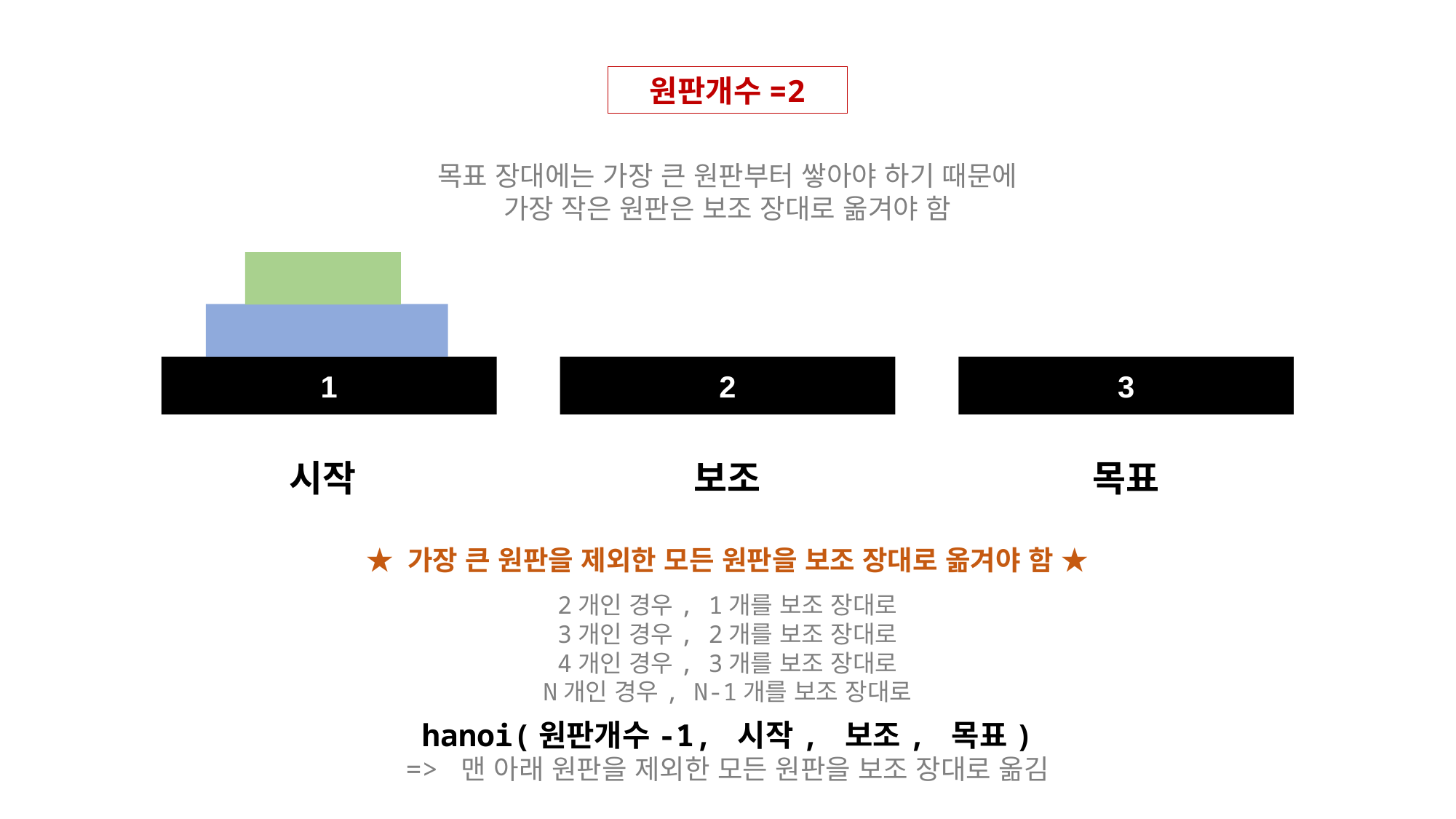

원판개수=2
목표 장대에는 가장 큰 원판부터 쌓아야 하기 때문에
가장 작은 원판은 보조 장대로 옮겨야 함

1
2
3
보조
목표
시작
★ 가장 큰 원판을 제외한 모든 원판을 보조 장대로 옮겨야 함 ★
2개인 경우, 1개를 보조 장대로
3개인 경우, 2개를 보조 장대로
4개인 경우, 3개를 보조 장대로
N개인 경우, N-1개를 보조 장대로
hanoi(원판개수-1, 시작, 보조, 목표)
=> 맨 아래 원판을 제외한 모든 원판을 보조 장대로 옮김